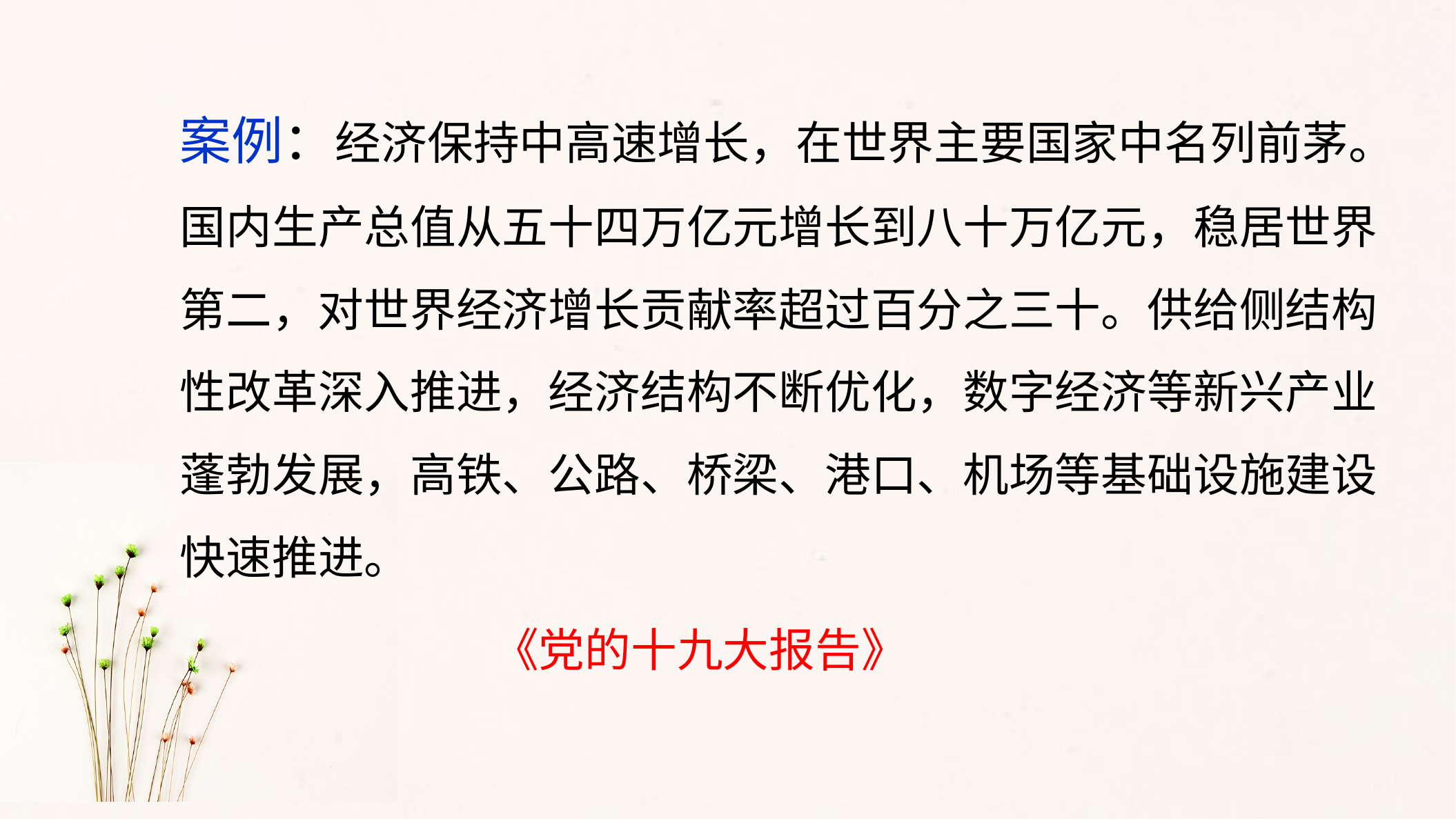

案例：经济保持中高速增长，在世界主要国家中名列前茅。国内生产总值从五十四万亿元增长到八十万亿元，稳居世界第二，对世界经济增长贡献率超过百分之三十。供给侧结构性改革深入推进，经济结构不断优化，数字经济等新兴产业蓬勃发展，高铁、公路、桥梁、港口、机场等基础设施建设快速推进。
                          《党的十九大报告》